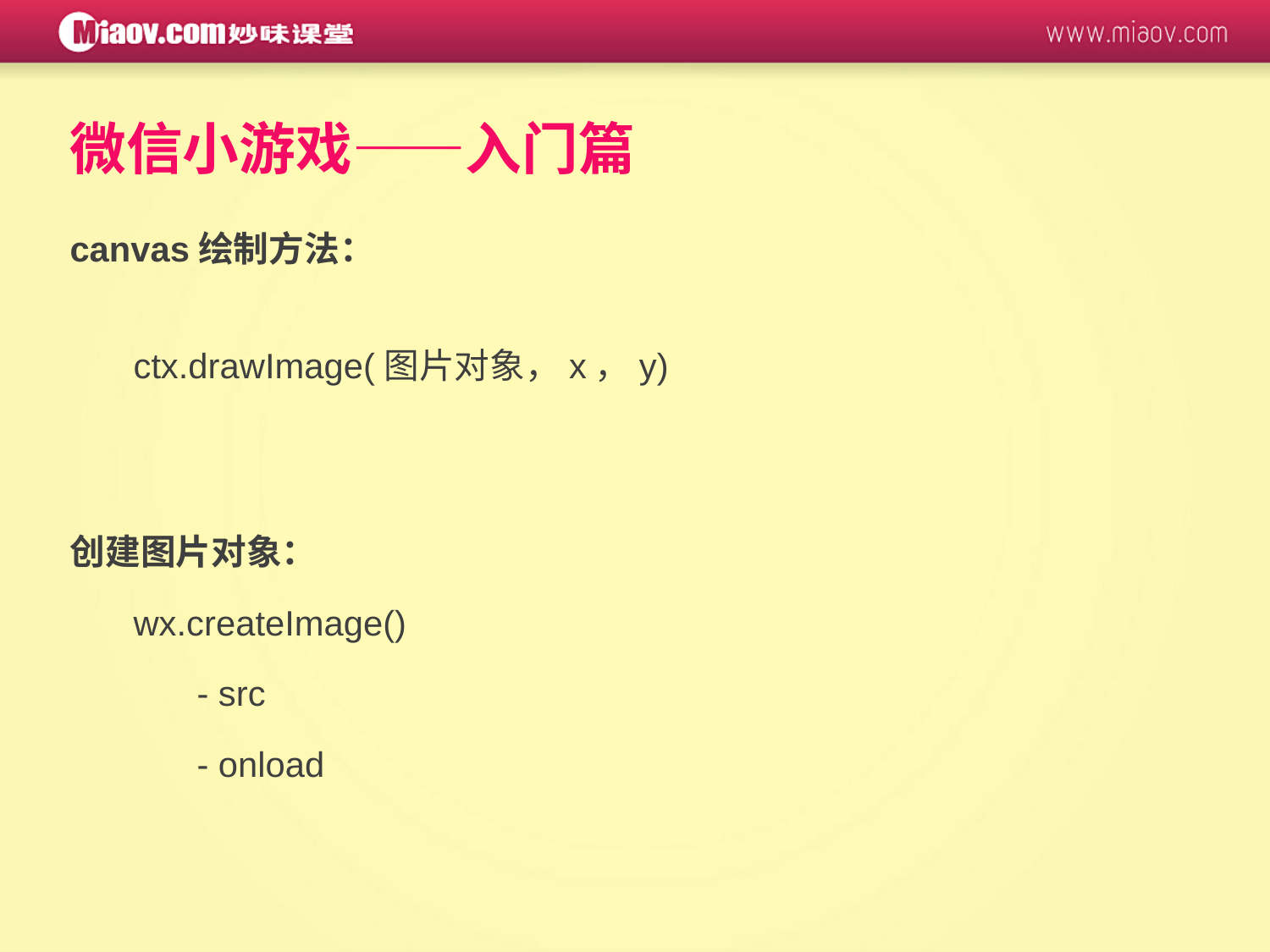

微信小游戏——入门篇

canvas绘制方法：

ctx.drawImage(图片对象，x，y)

创建图片对象：
wx.createImage()
	- src
	- onload